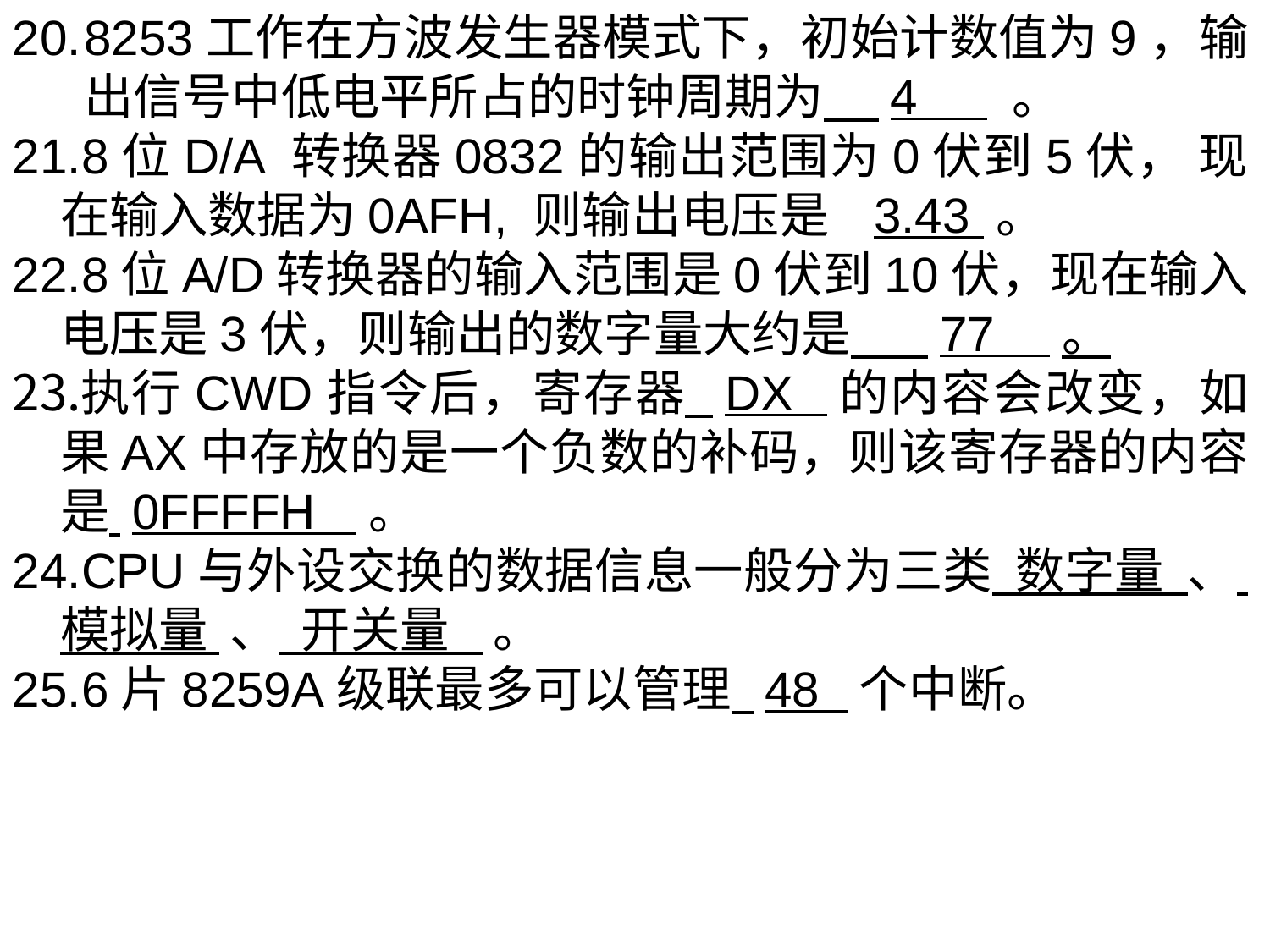

8253工作在方波发生器模式下，初始计数值为9，输出信号中低电平所占的时钟周期为     4      。
8位D/A 转换器0832的输出范围为0伏到5伏， 现在输入数据为0AFH, 则输出电压是   3.43 。
8位A/D转换器的输入范围是0伏到10伏，现在输入电压是3伏，则输出的数字量大约是       77    。
执行CWD指令后，寄存器  DX  的内容会改变，如果AX中存放的是一个负数的补码，则该寄存器的内容是 0FFFFH   。
CPU与外设交换的数据信息一般分为三类  数字量  、  模拟量  、  开关量    。
6片8259A级联最多可以管理  48  个中断。